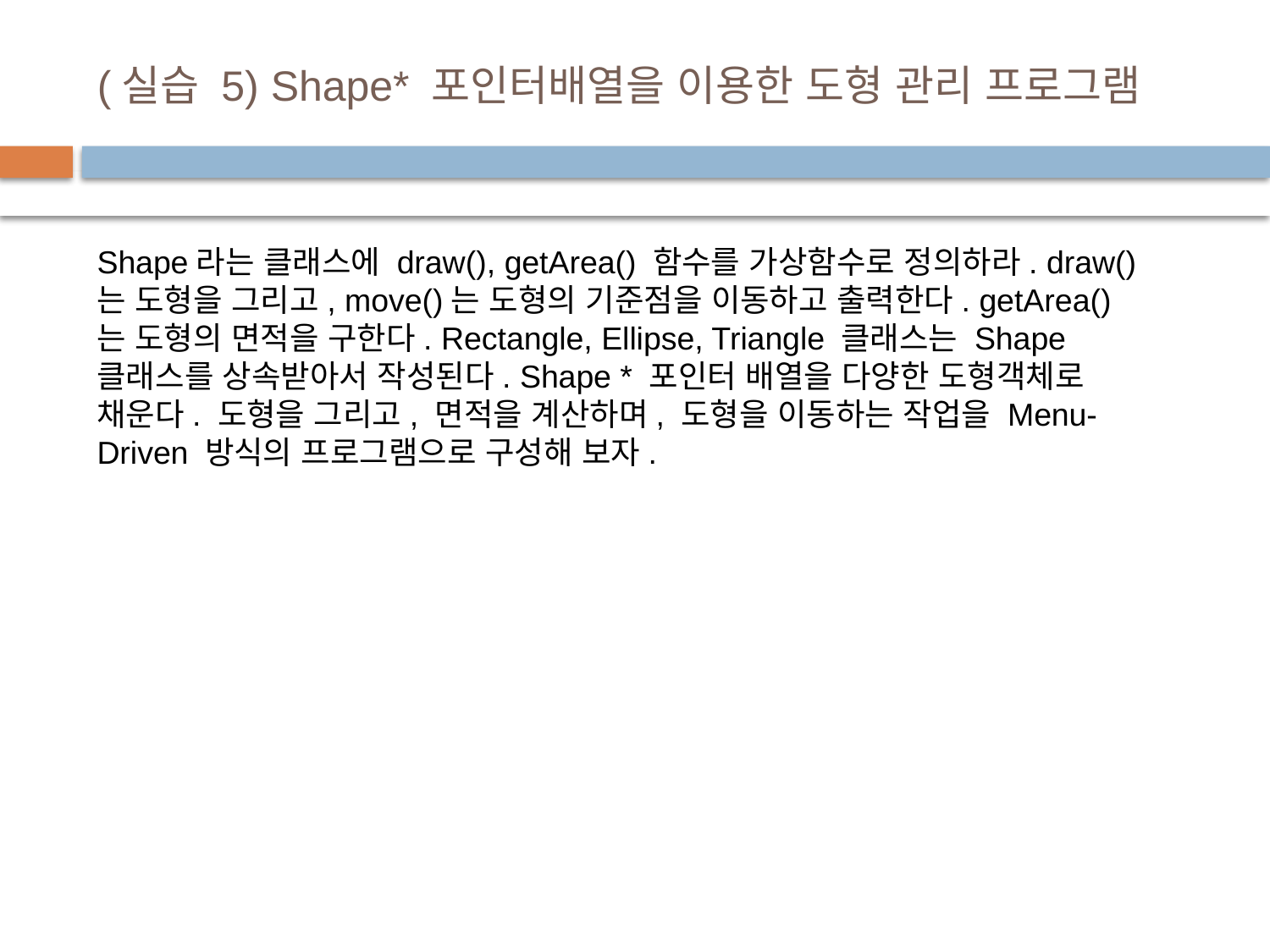

# (실습 5) Shape* 포인터배열을 이용한 도형 관리 프로그램
Shape라는 클래스에 draw(), getArea() 함수를 가상함수로 정의하라. draw()는 도형을 그리고, move()는 도형의 기준점을 이동하고 출력한다. getArea()는 도형의 면적을 구한다. Rectangle, Ellipse, Triangle 클래스는 Shape클래스를 상속받아서 작성된다. Shape * 포인터 배열을 다양한 도형객체로 채운다. 도형을 그리고, 면적을 계산하며, 도형을 이동하는 작업을 Menu-Driven 방식의 프로그램으로 구성해 보자.